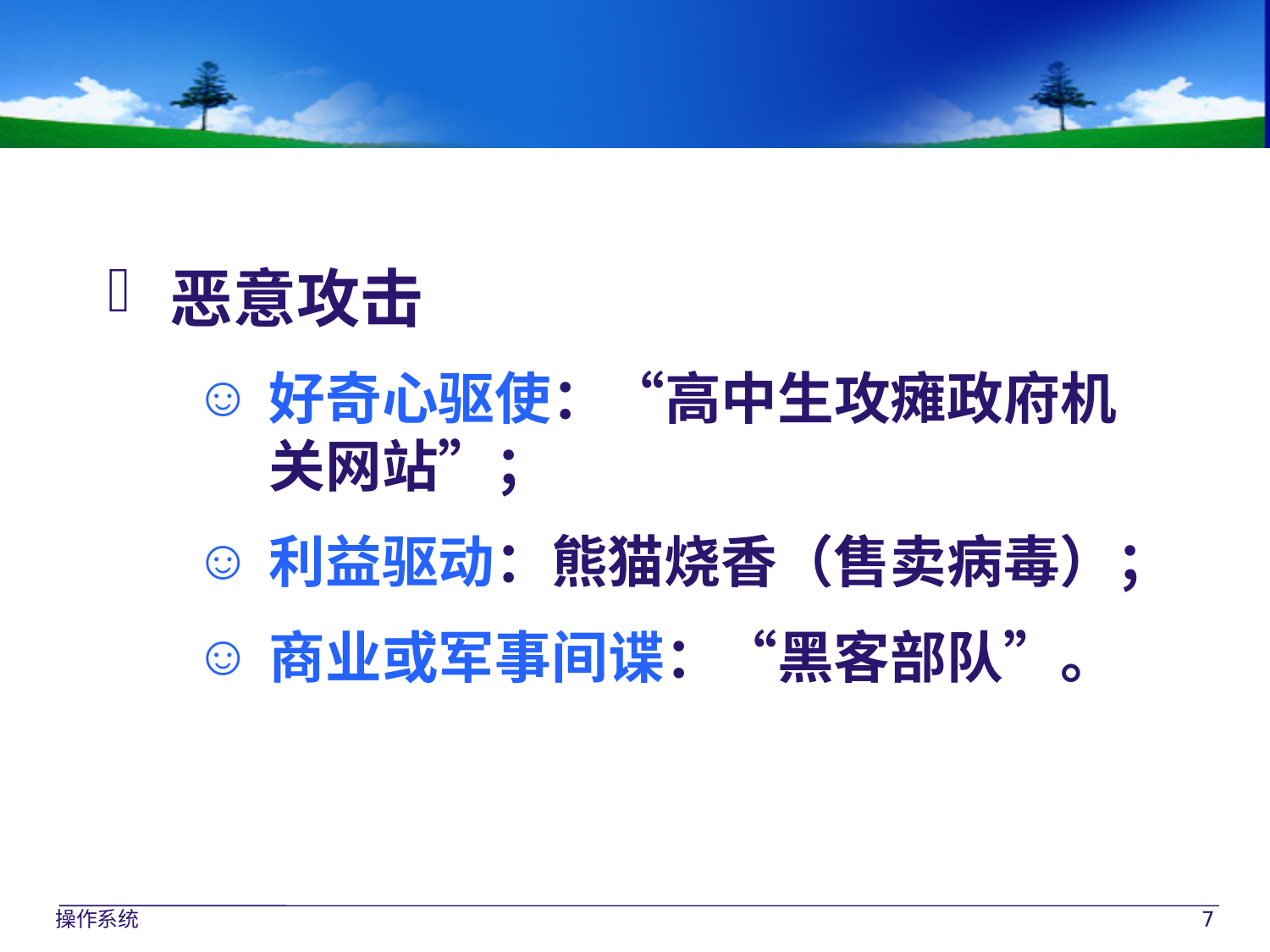

恶意攻击
好奇心驱使：“高中生攻瘫政府机关网站”；
利益驱动：熊猫烧香（售卖病毒）；
商业或军事间谍：“黑客部队”。
操作系统
7